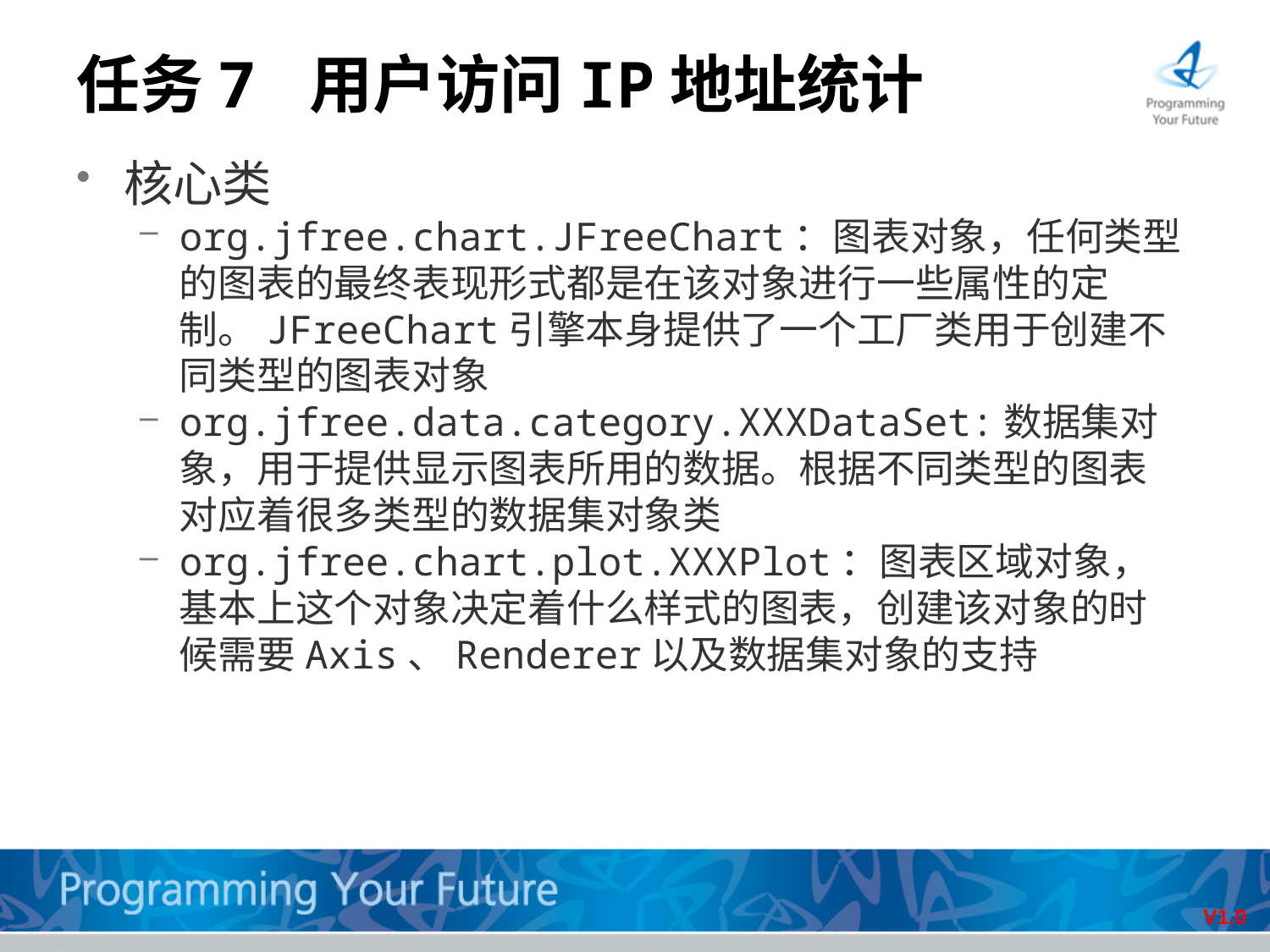

# 任务7 用户访问IP地址统计
核心类
org.jfree.chart.JFreeChart：图表对象，任何类型的图表的最终表现形式都是在该对象进行一些属性的定制。JFreeChart引擎本身提供了一个工厂类用于创建不同类型的图表对象
org.jfree.data.category.XXXDataSet:数据集对象，用于提供显示图表所用的数据。根据不同类型的图表对应着很多类型的数据集对象类
org.jfree.chart.plot.XXXPlot：图表区域对象，基本上这个对象决定着什么样式的图表，创建该对象的时候需要Axis、Renderer以及数据集对象的支持